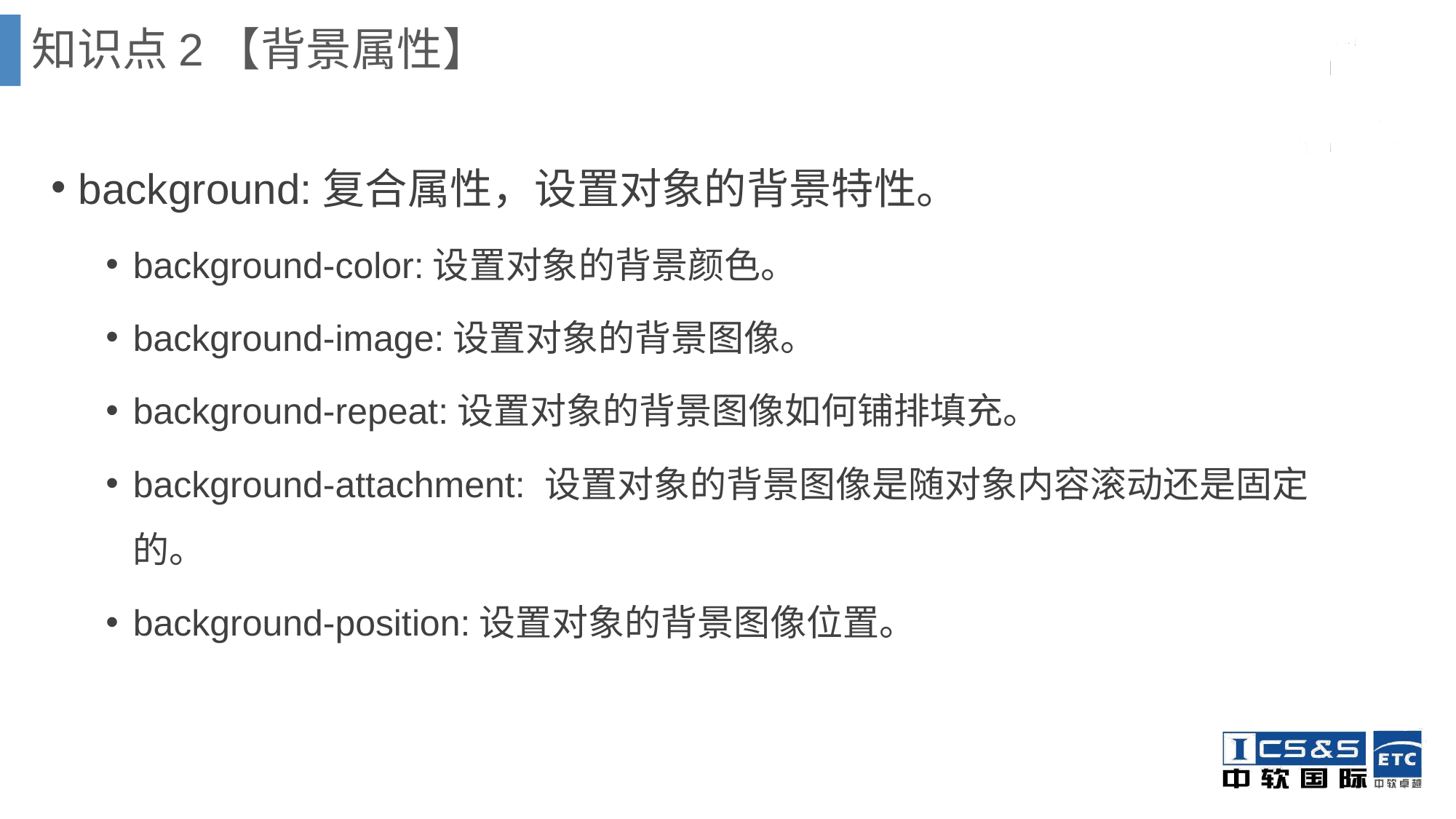

知识点2【背景属性】
background:复合属性，设置对象的背景特性。
background-color:设置对象的背景颜色。
background-image:设置对象的背景图像。
background-repeat:设置对象的背景图像如何铺排填充。
background-attachment: 设置对象的背景图像是随对象内容滚动还是固定的。
background-position:设置对象的背景图像位置。